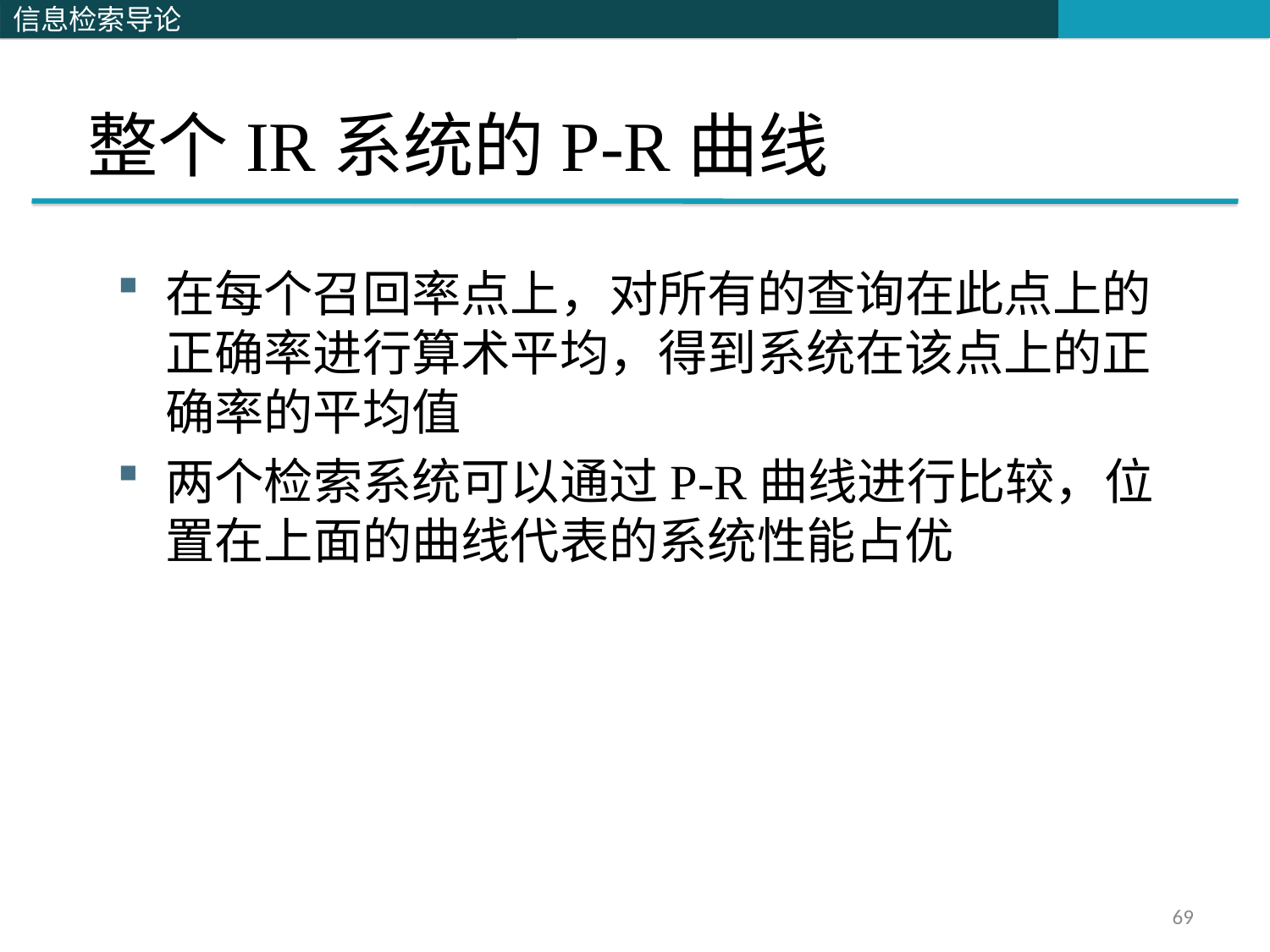

# 整个IR系统的P-R曲线
在每个召回率点上，对所有的查询在此点上的正确率进行算术平均，得到系统在该点上的正确率的平均值
两个检索系统可以通过P-R曲线进行比较，位置在上面的曲线代表的系统性能占优
69